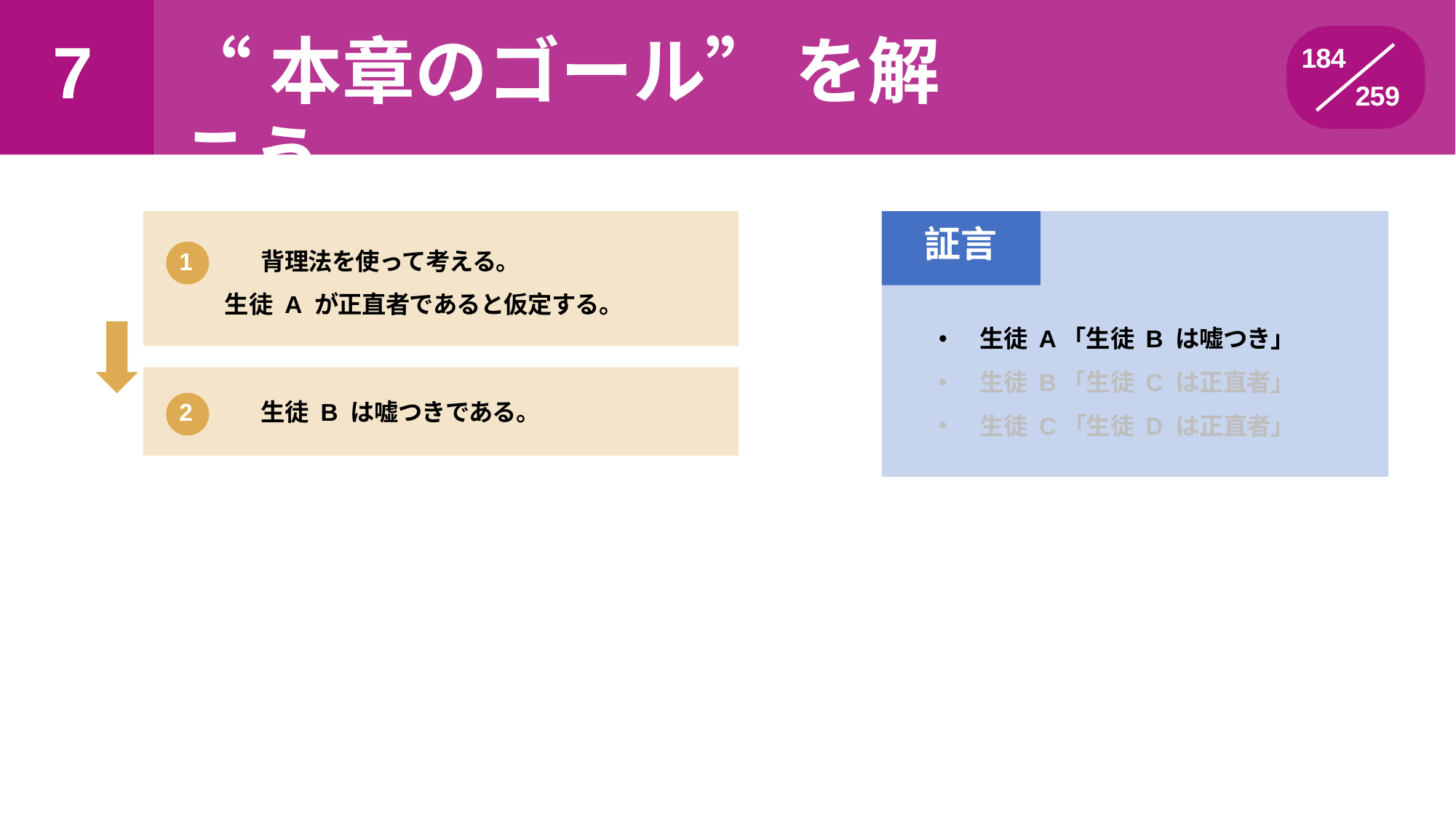

“本章のゴール” を解こう
# 7
184
259

1	背理法を使って考える。
生徒 A が正直者であると仮定する。

証言
生徒 A「生徒 B は嘘つき」
生徒 B「生徒 C は正直者」
生徒 C「生徒 D は正直者」

2	生徒 B は嘘つきである。